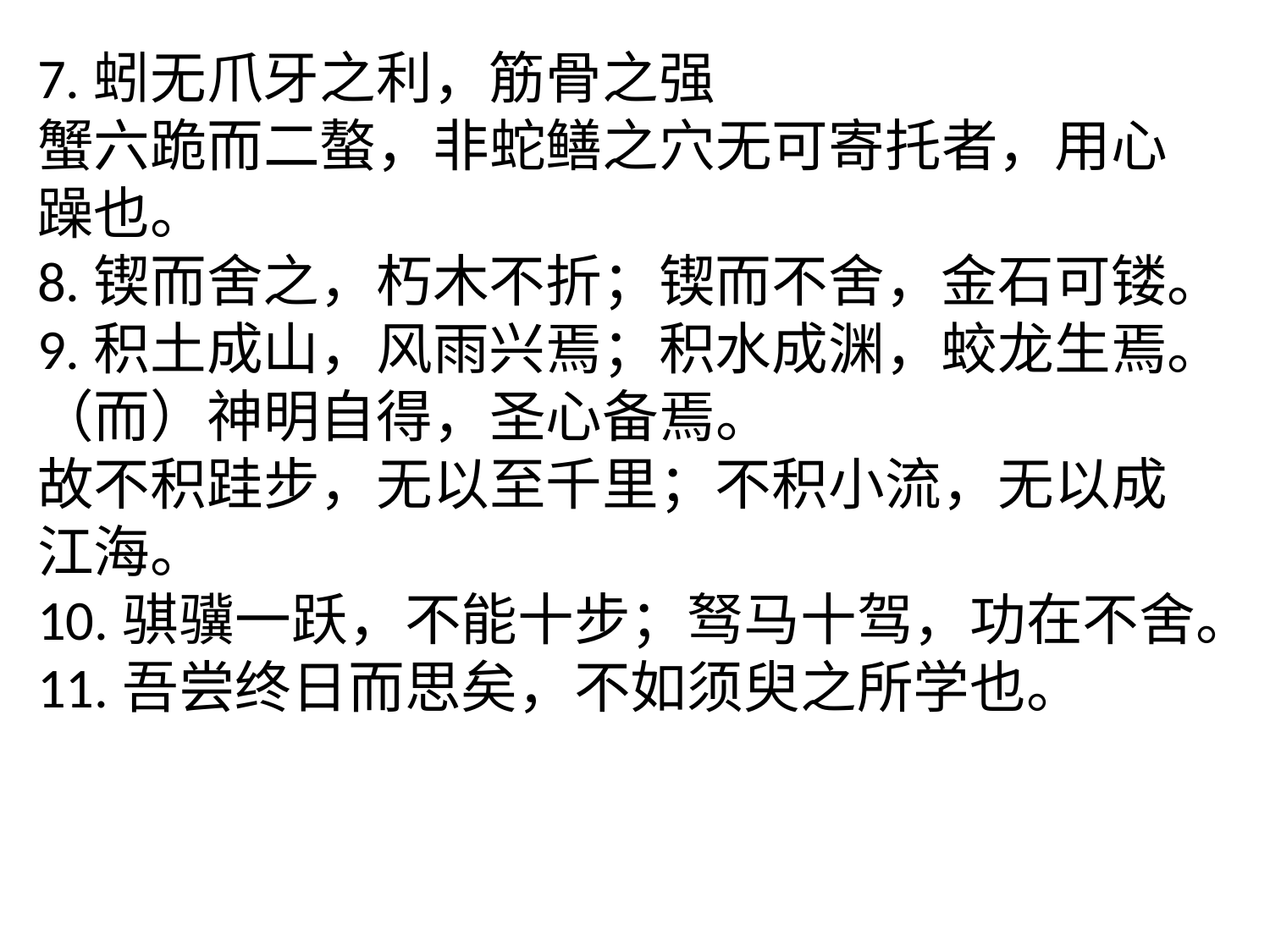

7.蚓无爪牙之利，筋骨之强
蟹六跪而二螯，非蛇鳝之穴无可寄托者，用心躁也。
8.锲而舍之，朽木不折；锲而不舍，金石可镂。
9.积土成山，风雨兴焉；积水成渊，蛟龙生焉。
（而）神明自得，圣心备焉。
故不积跬步，无以至千里；不积小流，无以成江海。
10.骐骥一跃，不能十步；驽马十驾，功在不舍。
11.吾尝终日而思矣，不如须臾之所学也。